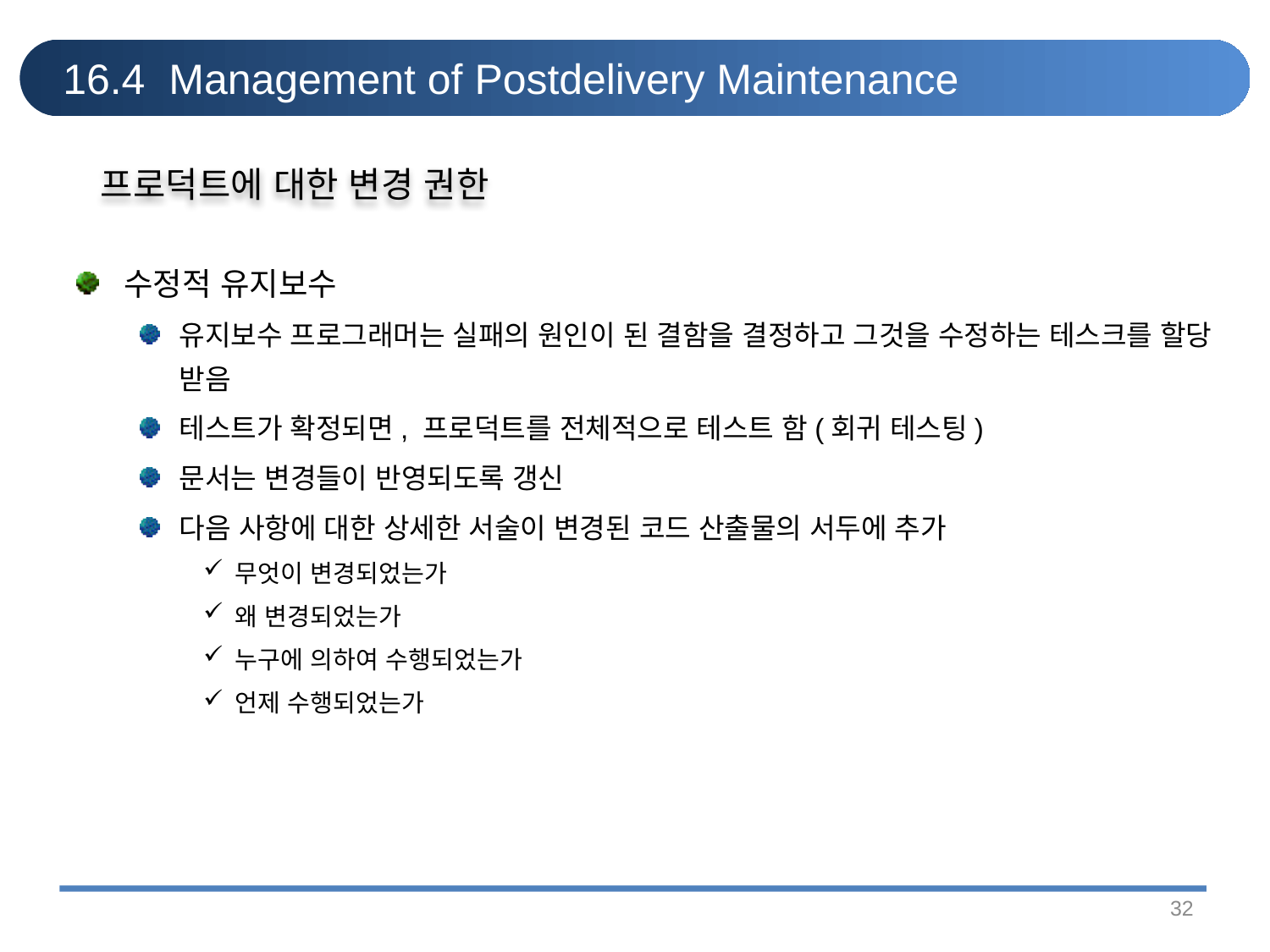

# 16.4  Management of Postdelivery Maintenance
프로덕트에 대한 변경 권한
수정적 유지보수
유지보수 프로그래머는 실패의 원인이 된 결함을 결정하고 그것을 수정하는 테스크를 할당 받음
테스트가 확정되면, 프로덕트를 전체적으로 테스트 함(회귀 테스팅)
문서는 변경들이 반영되도록 갱신
다음 사항에 대한 상세한 서술이 변경된 코드 산출물의 서두에 추가
무엇이 변경되었는가
왜 변경되었는가
누구에 의하여 수행되었는가
언제 수행되었는가
32